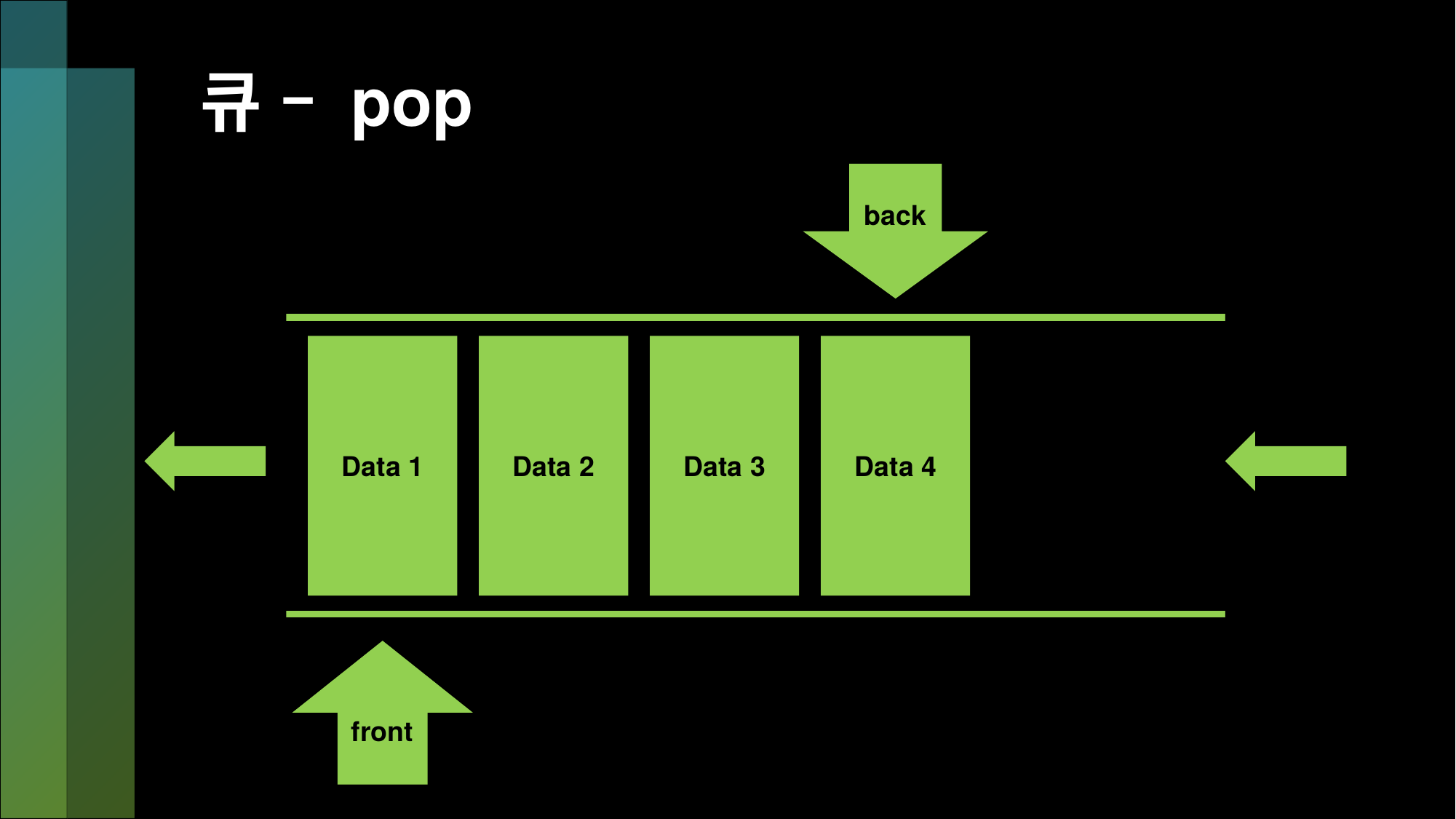

# 큐 – pop
back

Data 1
Data 2
Data 3
Data 4

front